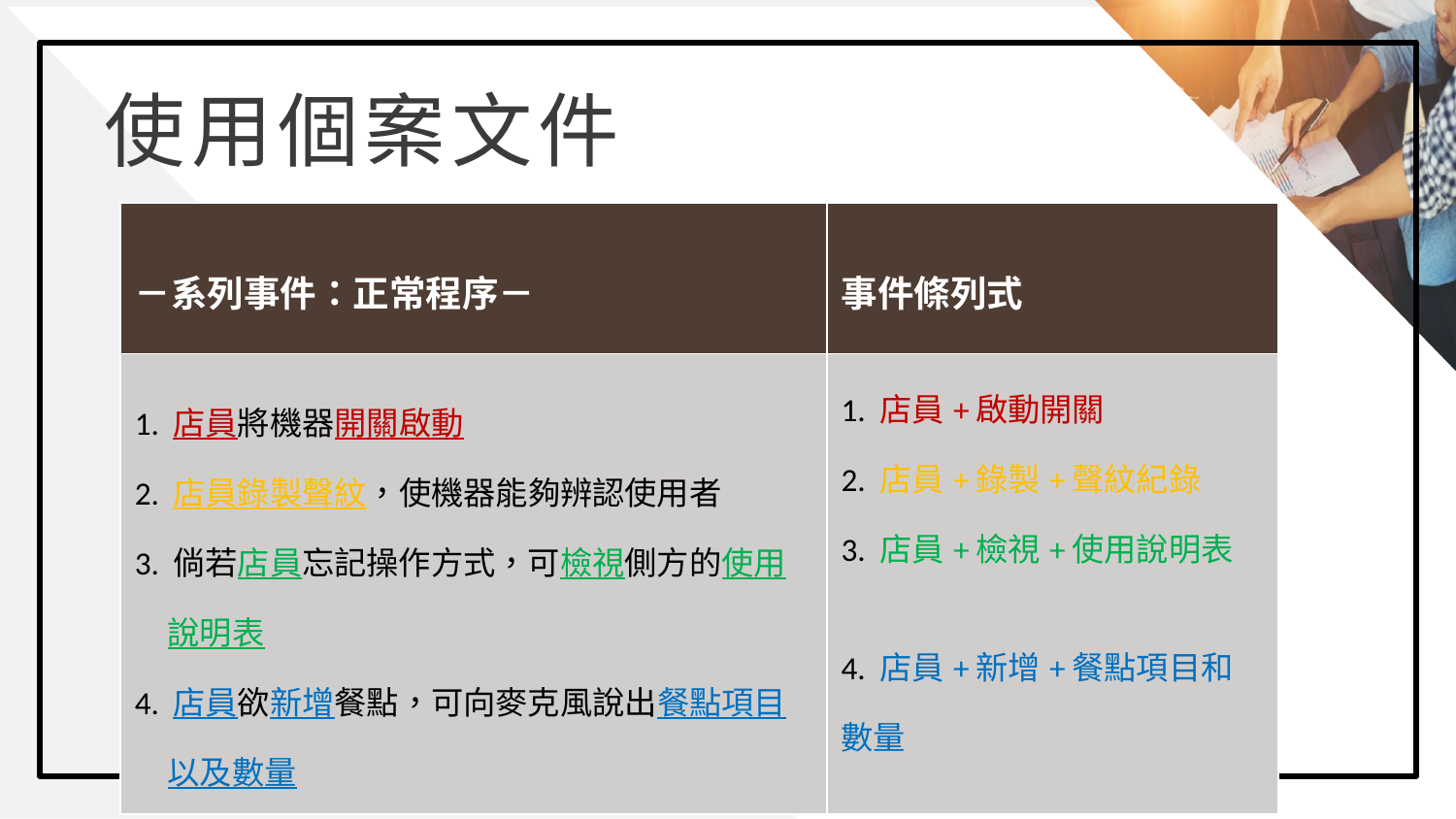

使用個案文件
| －系列事件：正常程序－ | 事件條列式 |
| --- | --- |
| 1. 店員將機器開關啟動 2. 店員錄製聲紋，使機器能夠辨認使用者 3. 倘若店員忘記操作方式，可檢視側方的使用說明表 4. 店員欲新增餐點，可向麥克風說出餐點項目以及數量 | 1. 店員+啟動開關 2. 店員+錄製+聲紋紀錄 3. 店員+檢視+使用說明表 4. 店員+新增+餐點項目和數量 |